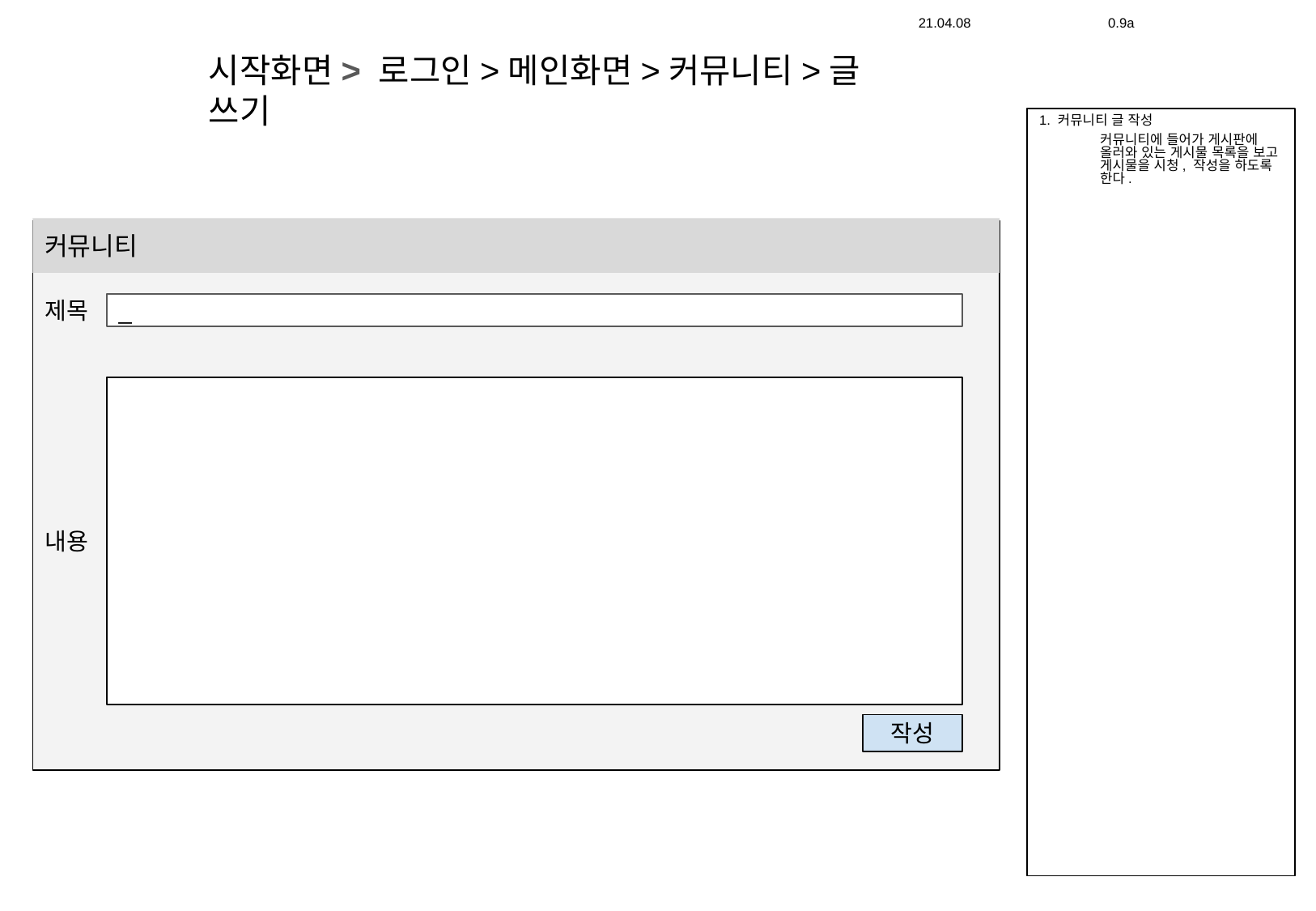

21.04.08
0.9a
# 시작화면> 로그인>메인화면>커뮤니티>글 쓰기
1. 커뮤니티 글 작성
커뮤니티에 들어가 게시판에 올러와 있는 게시물 목록을 보고 게시물을 시청, 작성을 하도록 한다.
커뮤니티

제목
_

내용
작성